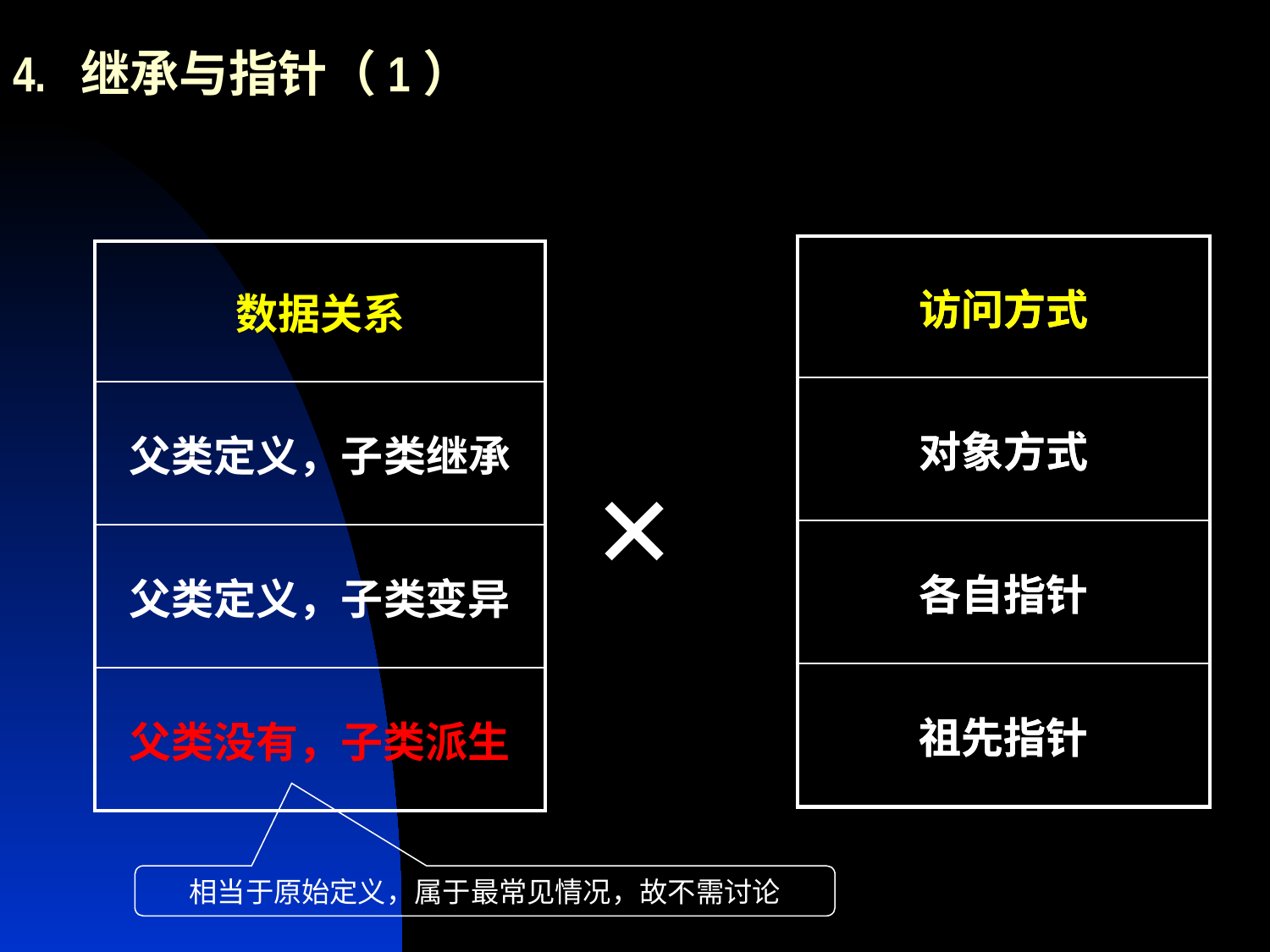

# 4.  继承与指针（1）
| 访问方式 |
| --- |
| 对象方式 |
| 各自指针 |
| 祖先指针 |
| 访问方式 |
| --- |
| 对象方式 |
| 各自指针 |
| 祖先指针 |
| 数据关系 |
| --- |
| 父类定义，子类继承 |
| 父类定义，子类变异 |
| 父类没有，子类派生 |
×
相当于原始定义，属于最常见情况，故不需讨论